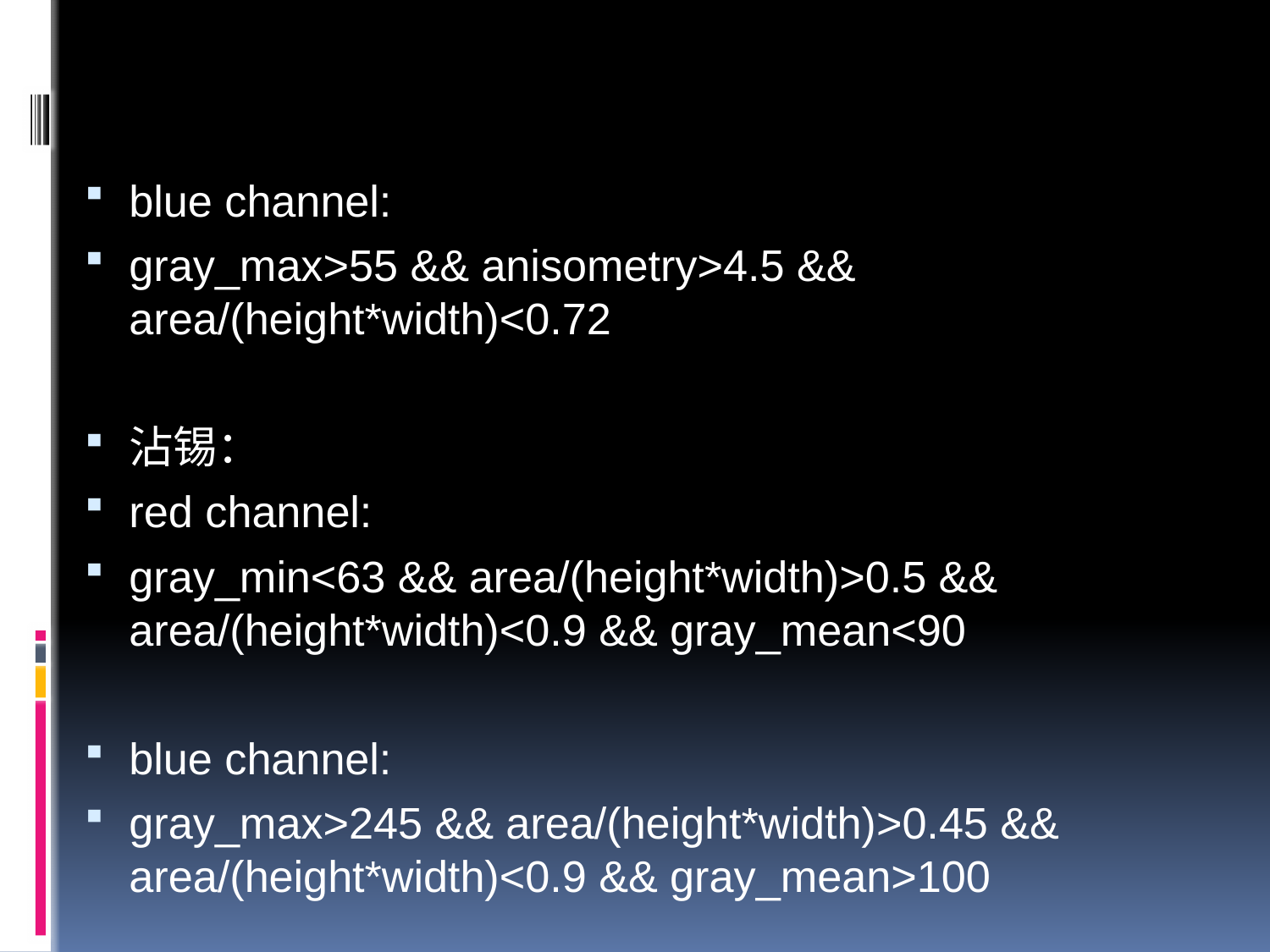

blue channel:
gray_max>55 && anisometry>4.5 && area/(height*width)<0.72

沾锡：
red channel:
gray_min<63 && area/(height*width)>0.5 && area/(height*width)<0.9 && gray_mean<90

blue channel:
gray_max>245 && area/(height*width)>0.45 && area/(height*width)<0.9 && gray_mean>100